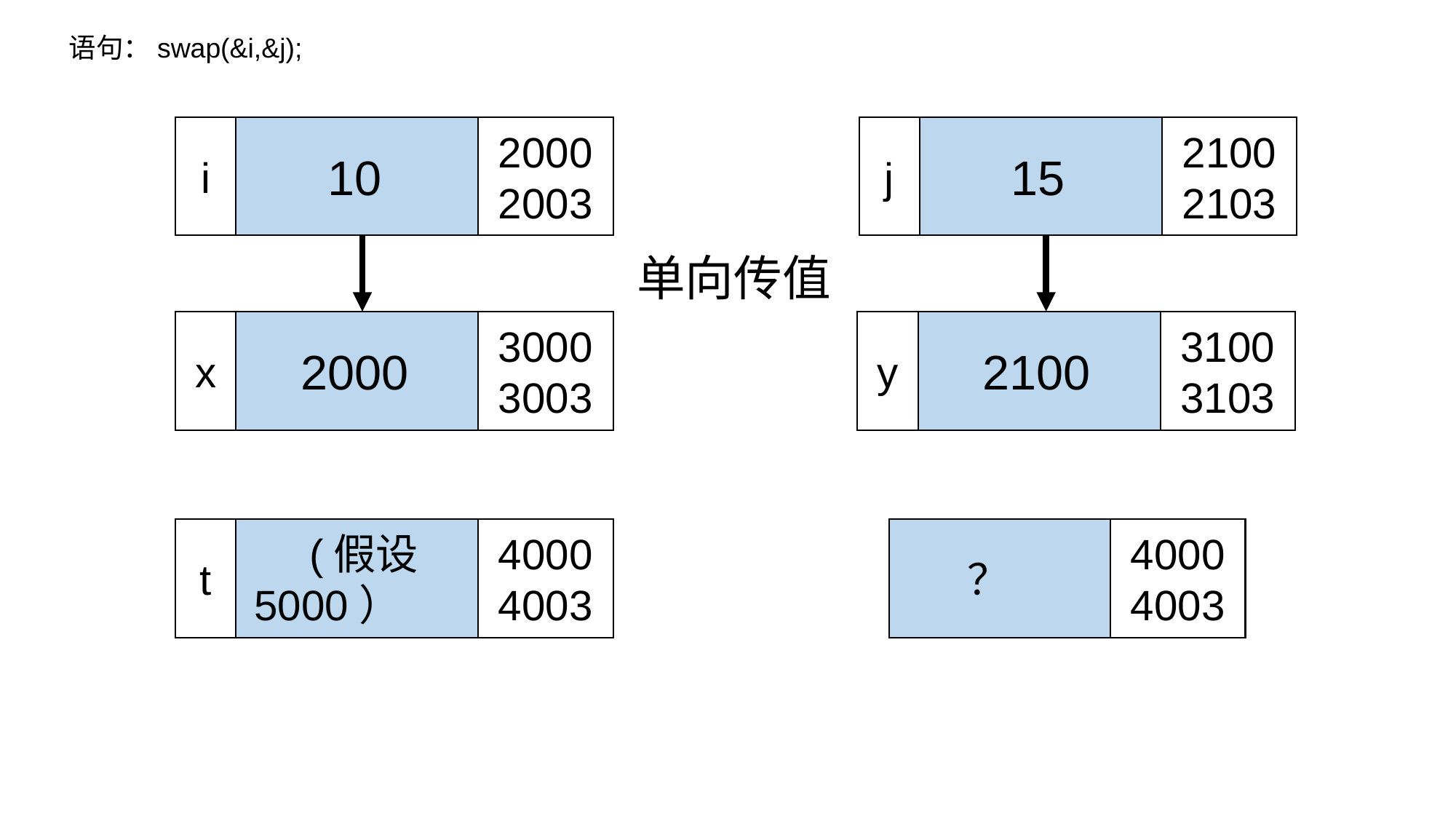

语句：swap(&i,&j);
2000
2003
       10
i
2100
2103
       15
j
单向传值
3100
3103
       2100
y
3000
3003
       2000
x
      ？
4000
4003
4000
4003
       (假设5000）
t